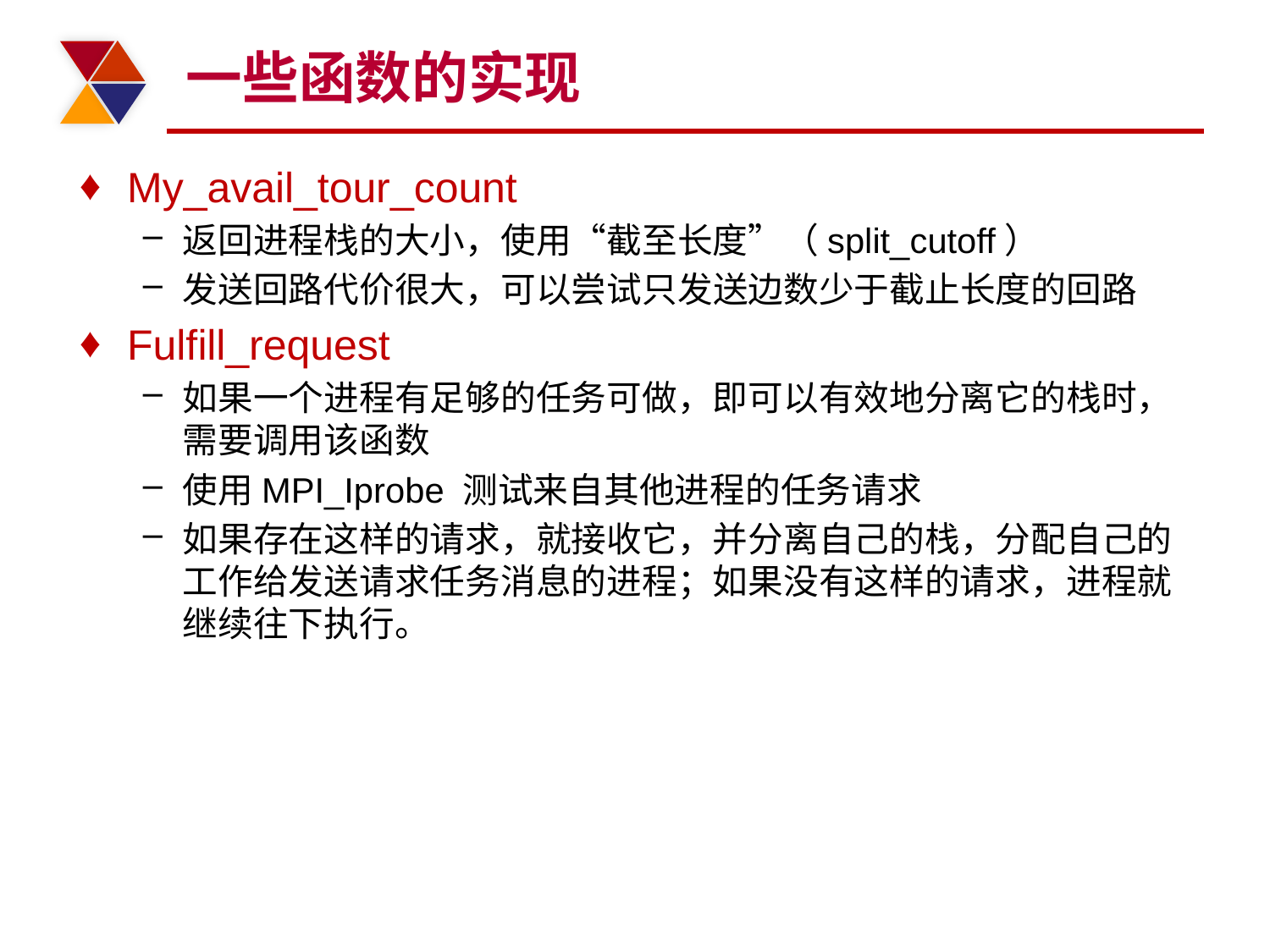

# 一些函数的实现
My_avail_tour_count
返回进程栈的大小，使用“截至长度”（split_cutoff）
发送回路代价很大，可以尝试只发送边数少于截止长度的回路
Fulfill_request
如果一个进程有足够的任务可做，即可以有效地分离它的栈时，需要调用该函数
使用MPI_Iprobe 测试来自其他进程的任务请求
如果存在这样的请求，就接收它，并分离自己的栈，分配自己的工作给发送请求任务消息的进程；如果没有这样的请求，进程就继续往下执行。